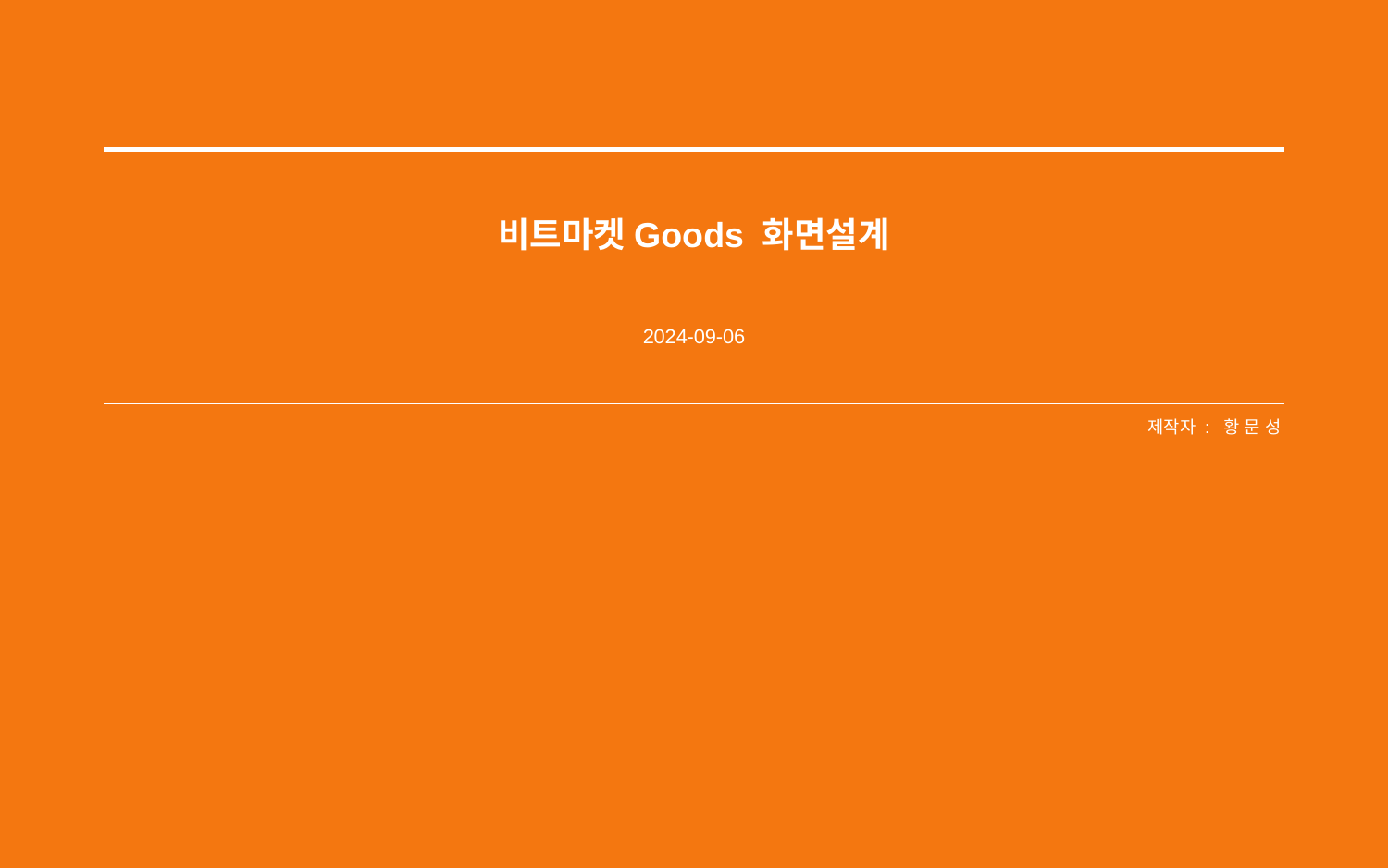

|  |
| --- |
비트마켓Goods 화면설계
2024-09-06
제작자 :  황 문 성